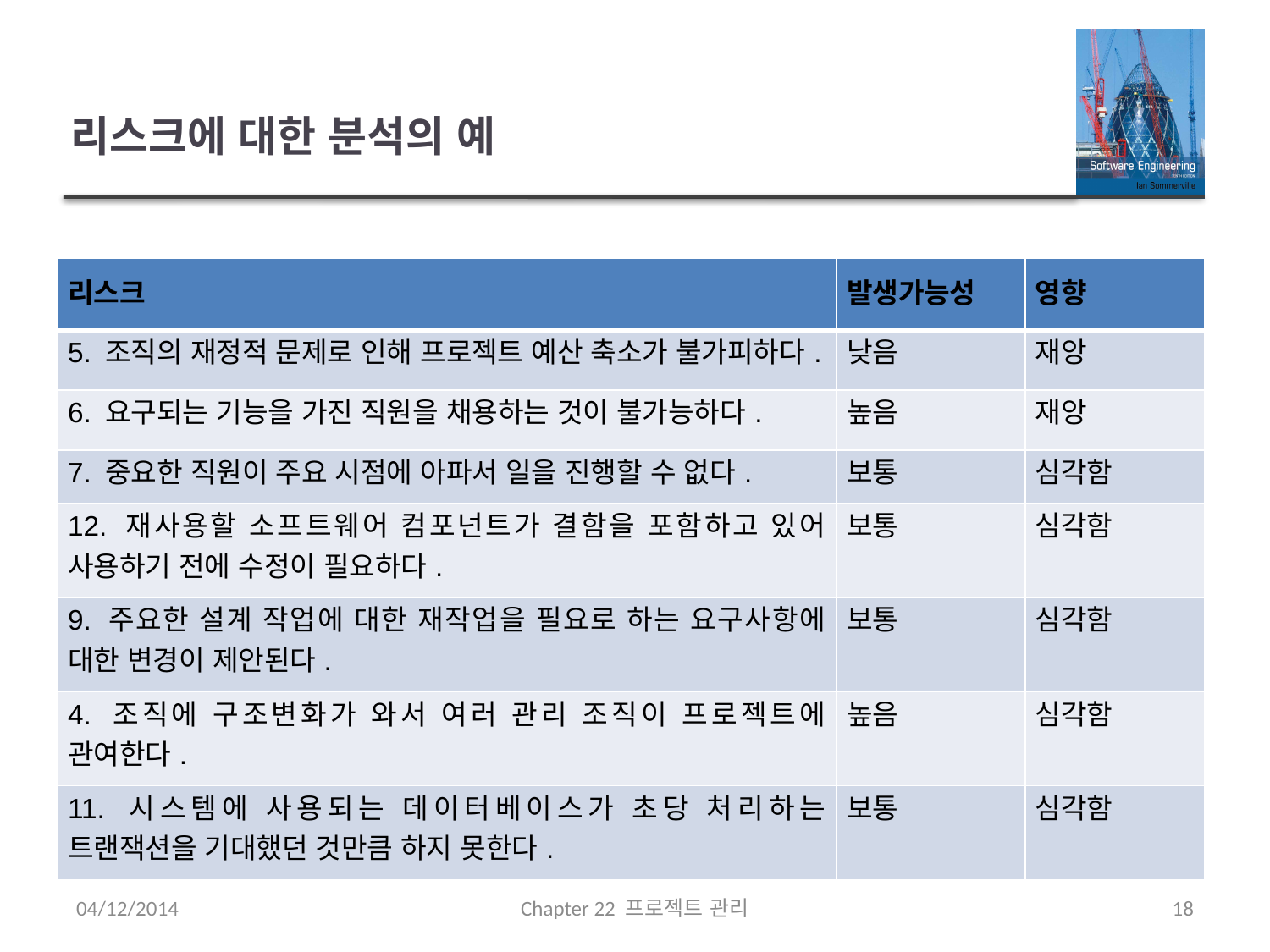

# 리스크에 대한 분석의 예
| 리스크 | 발생가능성 | 영향 |
| --- | --- | --- |
| 5. 조직의 재정적 문제로 인해 프로젝트 예산 축소가 불가피하다. | 낮음 | 재앙 |
| 6. 요구되는 기능을 가진 직원을 채용하는 것이 불가능하다. | 높음 | 재앙 |
| 7. 중요한 직원이 주요 시점에 아파서 일을 진행할 수 없다. | 보통 | 심각함 |
| 12. 재사용할 소프트웨어 컴포넌트가 결함을 포함하고 있어 사용하기 전에 수정이 필요하다. | 보통 | 심각함 |
| 9. 주요한 설계 작업에 대한 재작업을 필요로 하는 요구사항에 대한 변경이 제안된다. | 보통 | 심각함 |
| 4. 조직에 구조변화가 와서 여러 관리 조직이 프로젝트에 관여한다. | 높음 | 심각함 |
| 11. 시스템에 사용되는 데이터베이스가 초당 처리하는 트랜잭션을 기대했던 것만큼 하지 못한다. | 보통 | 심각함 |
04/12/2014
Chapter 22 프로젝트 관리
18